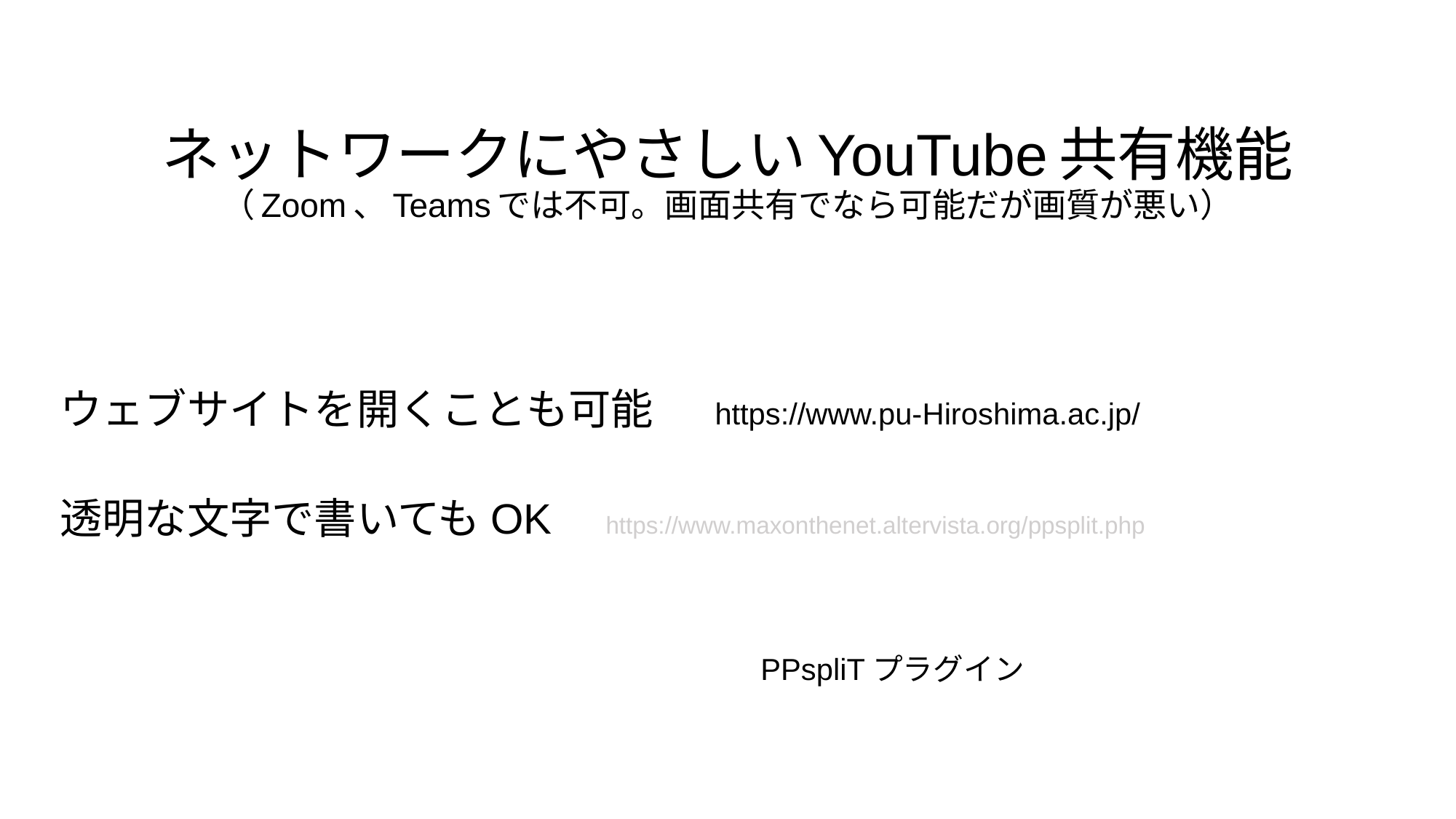

ネットワークにやさしいYouTube共有機能
（Zoom、Teamsでは不可。画面共有でなら可能だが画質が悪い）

ウェブサイトを開くことも可能	https://www.pu-Hiroshima.ac.jp/

透明な文字で書いてもOK	https://www.maxonthenet.altervista.org/ppsplit.php
PPspliTプラグイン